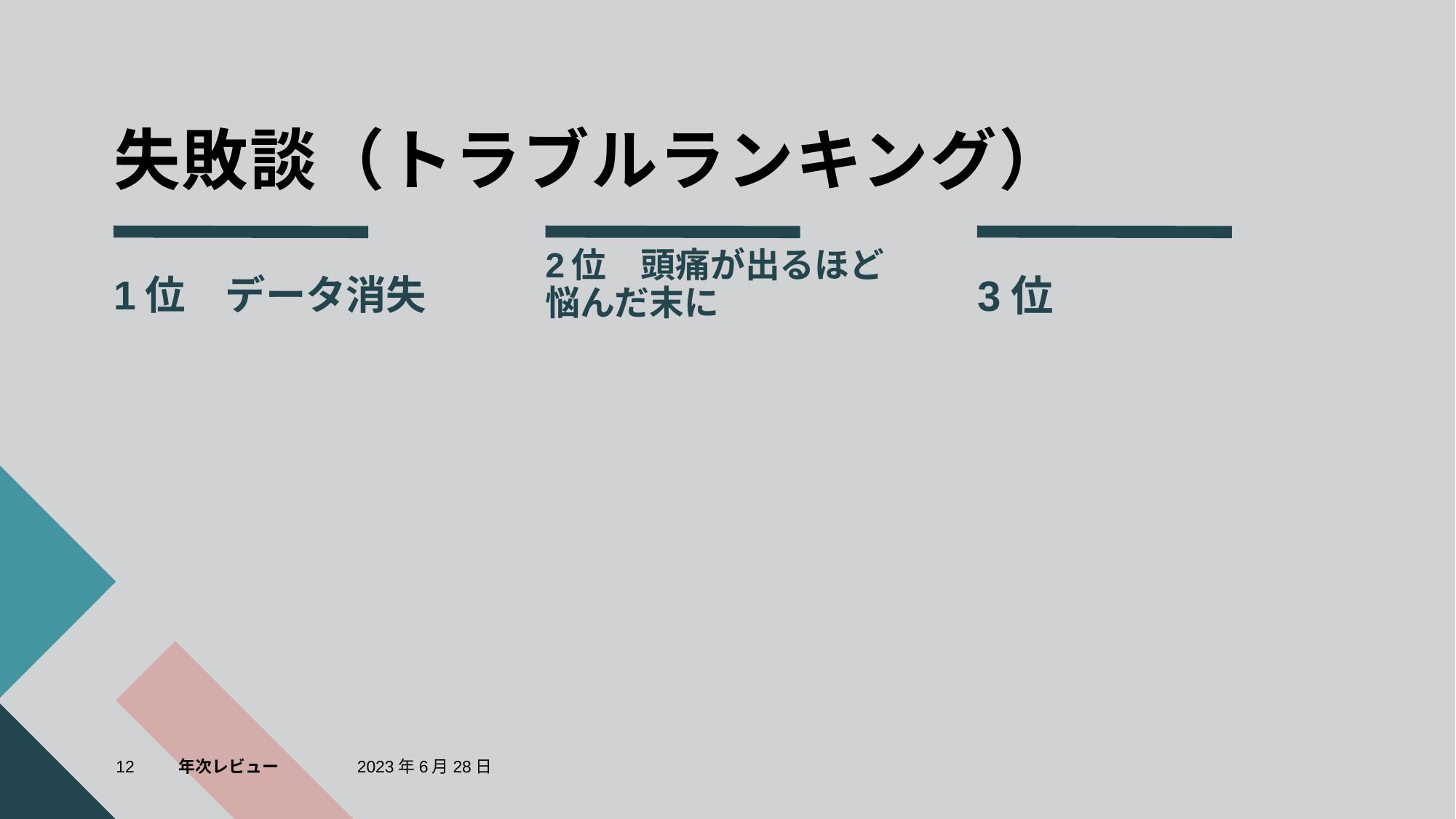

# 失敗談（トラブルランキング）
2位　頭痛が出るほど悩んだ末に
1位　データ消失
3位

12
年次レビュー
2023年6月28日